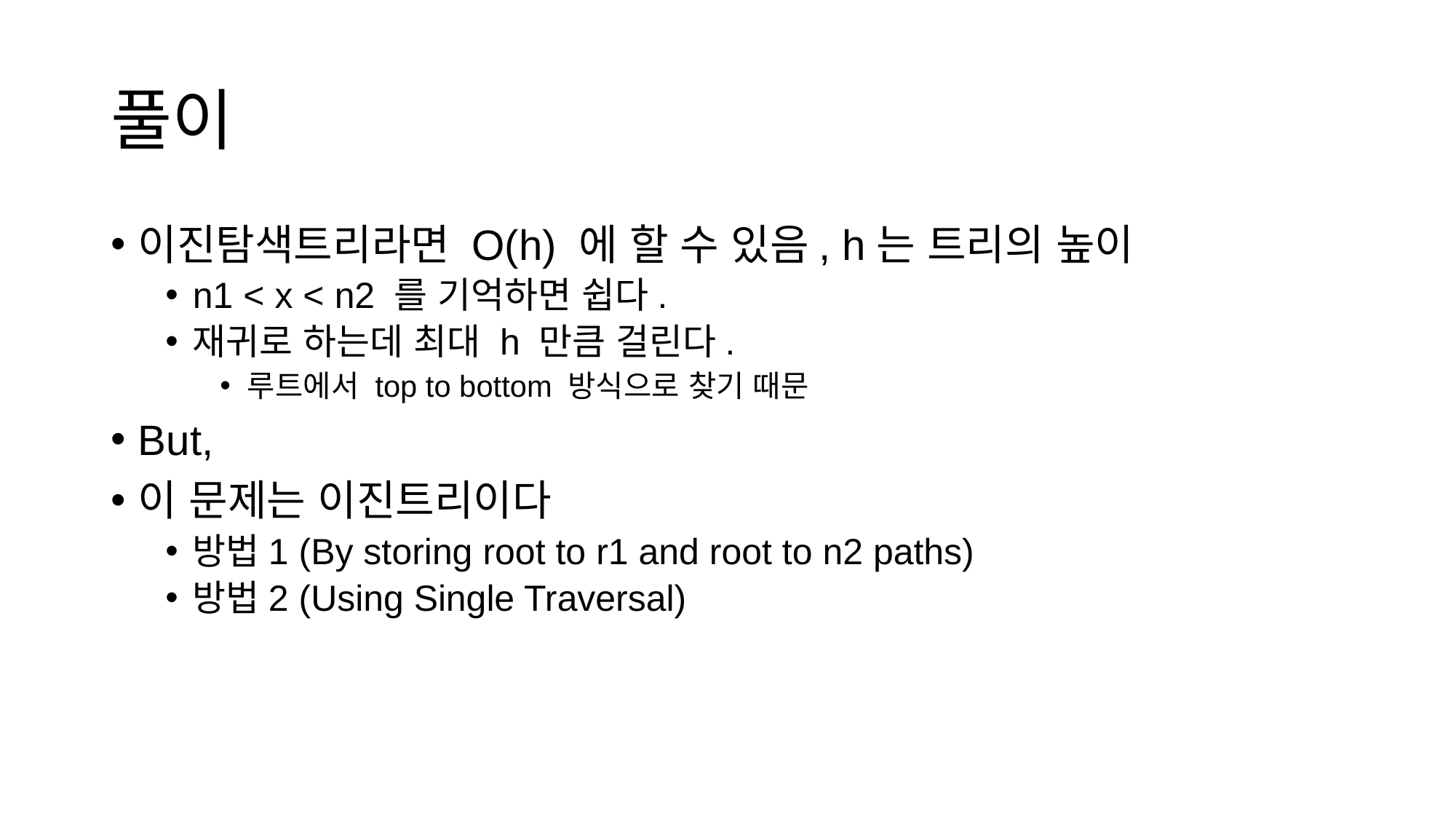

# 풀이
이진탐색트리라면 O(h) 에 할 수 있음, h는 트리의 높이
n1 < x < n2 를 기억하면 쉽다.
재귀로 하는데 최대 h 만큼 걸린다.
루트에서 top to bottom 방식으로 찾기 때문
But,
이 문제는 이진트리이다
방법1 (By storing root to r1 and root to n2 paths)
방법2 (Using Single Traversal)